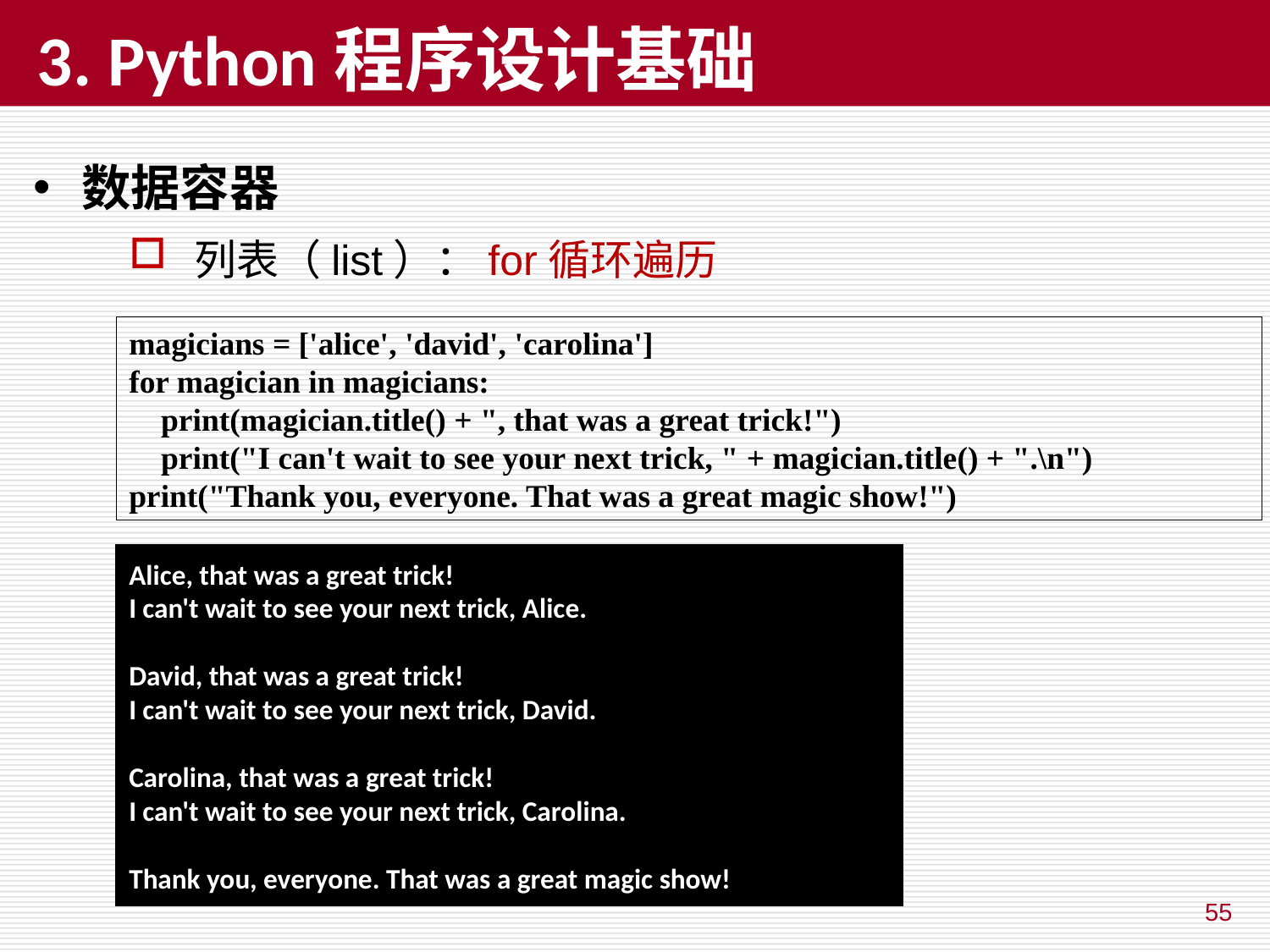

# 3. Python程序设计基础
数据容器
列表（list）：for循环遍历

magicians = ['alice', 'david', 'carolina']
for magician in magicians:
    print(magician.title() + ", that was a great trick!")
    print("I can't wait to see your next trick, " + magician.title() + ".\n")
print("Thank you, everyone. That was a great magic show!")
Alice, that was a great trick!
I can't wait to see your next trick, Alice.

David, that was a great trick!
I can't wait to see your next trick, David.

Carolina, that was a great trick!
I can't wait to see your next trick, Carolina.

Thank you, everyone. That was a great magic show!
55